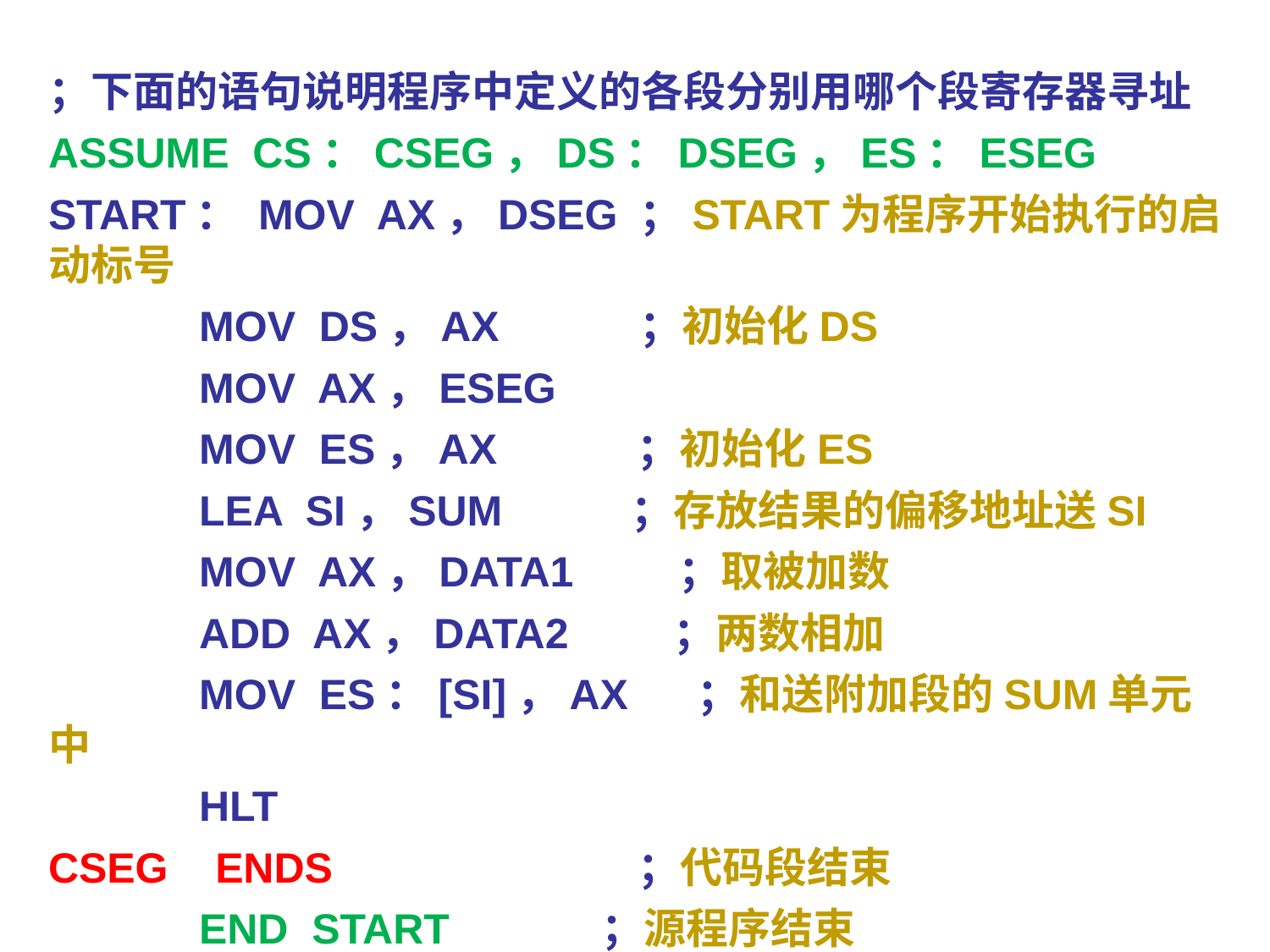

；下面的语句说明程序中定义的各段分别用哪个段寄存器寻址
ASSUME  CS：CSEG，DS：DSEG，ES：ESEG
START： MOV  AX，DSEG ；START为程序开始执行的启动标号
	  MOV  DS，AX           ；初始化DS
	  MOV  AX，ESEG
	  MOV  ES，AX           ；初始化ES
	  LEA  SI，SUM          ；存放结果的偏移地址送SI
	  MOV  AX，DATA1        ；取被加数
	  ADD  AX，DATA2        ；两数相加
	  MOV  ES：[SI]，AX     ；和送附加段的SUM单元中
	  HLT
CSEG    ENDS           	      ；代码段结束
	  END  START            ；源程序结束

11